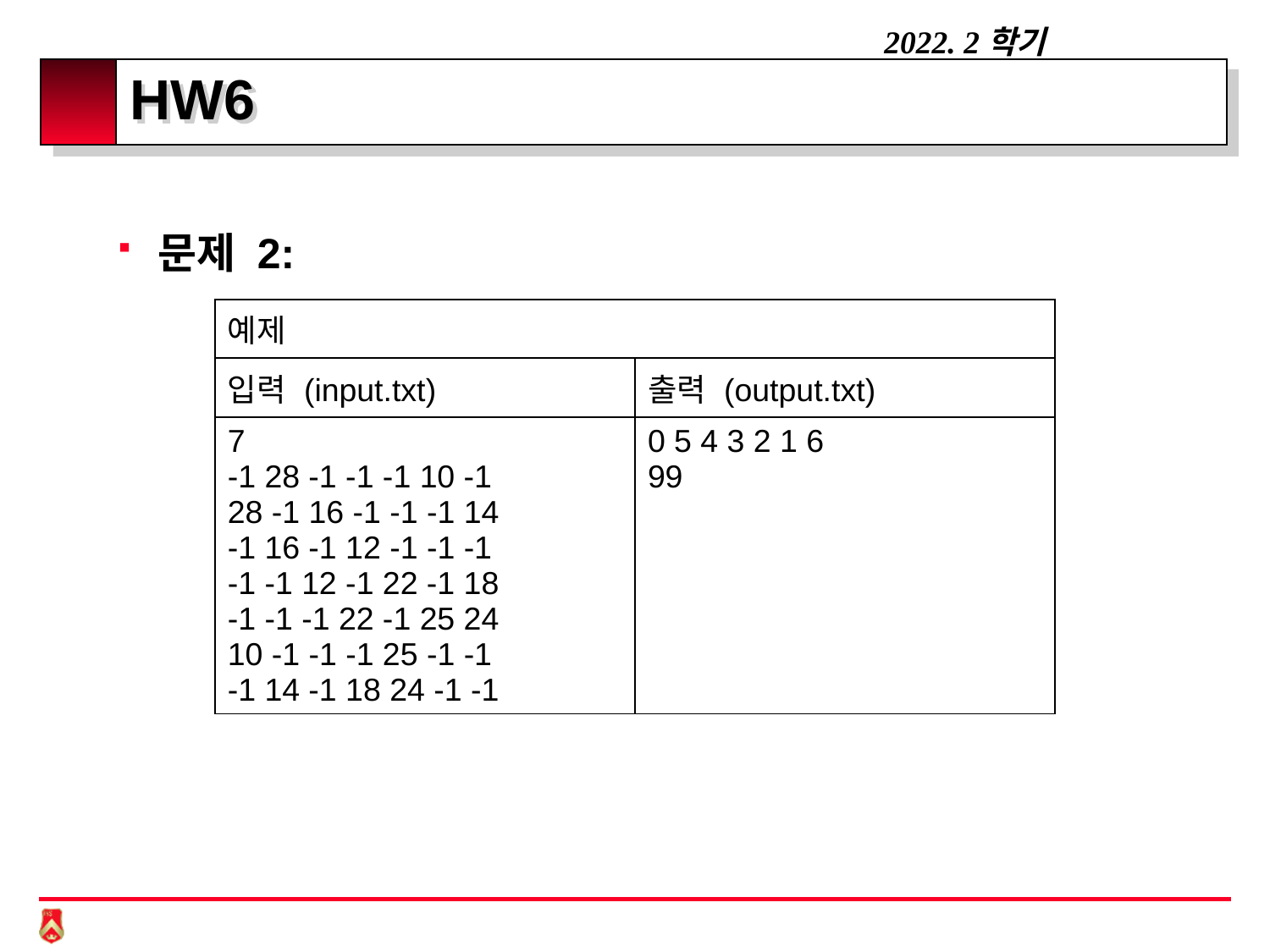

# HW6

문제 2:

| 예제 |  |
| --- | --- |
| 입력 (input.txt) | 출력 (output.txt) |
| 7 -1 28 -1 -1 -1 10 -1 28 -1 16 -1 -1 -1 14 -1 16 -1 12 -1 -1 -1 -1 -1 12 -1 22 -1 18 -1 -1 -1 22 -1 25 24 10 -1 -1 -1 25 -1 -1 -1 14 -1 18 24 -1 -1 | 0 5 4 3 2 1 6 99 |